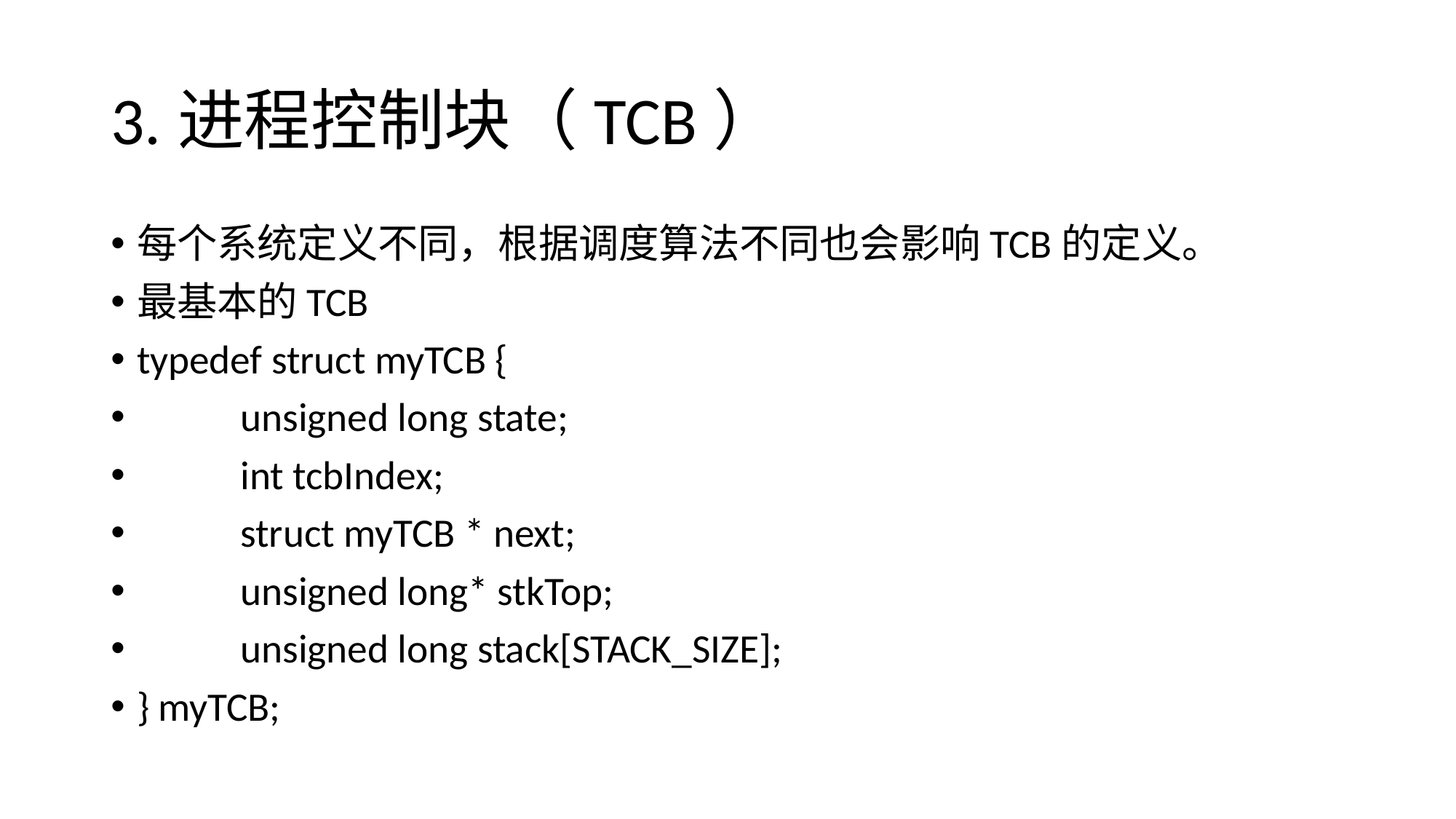

# 3.进程控制块（TCB）
每个系统定义不同，根据调度算法不同也会影响TCB的定义。
最基本的TCB
typedef struct myTCB {
	unsigned long state;
	int tcbIndex;
	struct myTCB * next;
	unsigned long* stkTop;
	unsigned long stack[STACK_SIZE];
} myTCB;